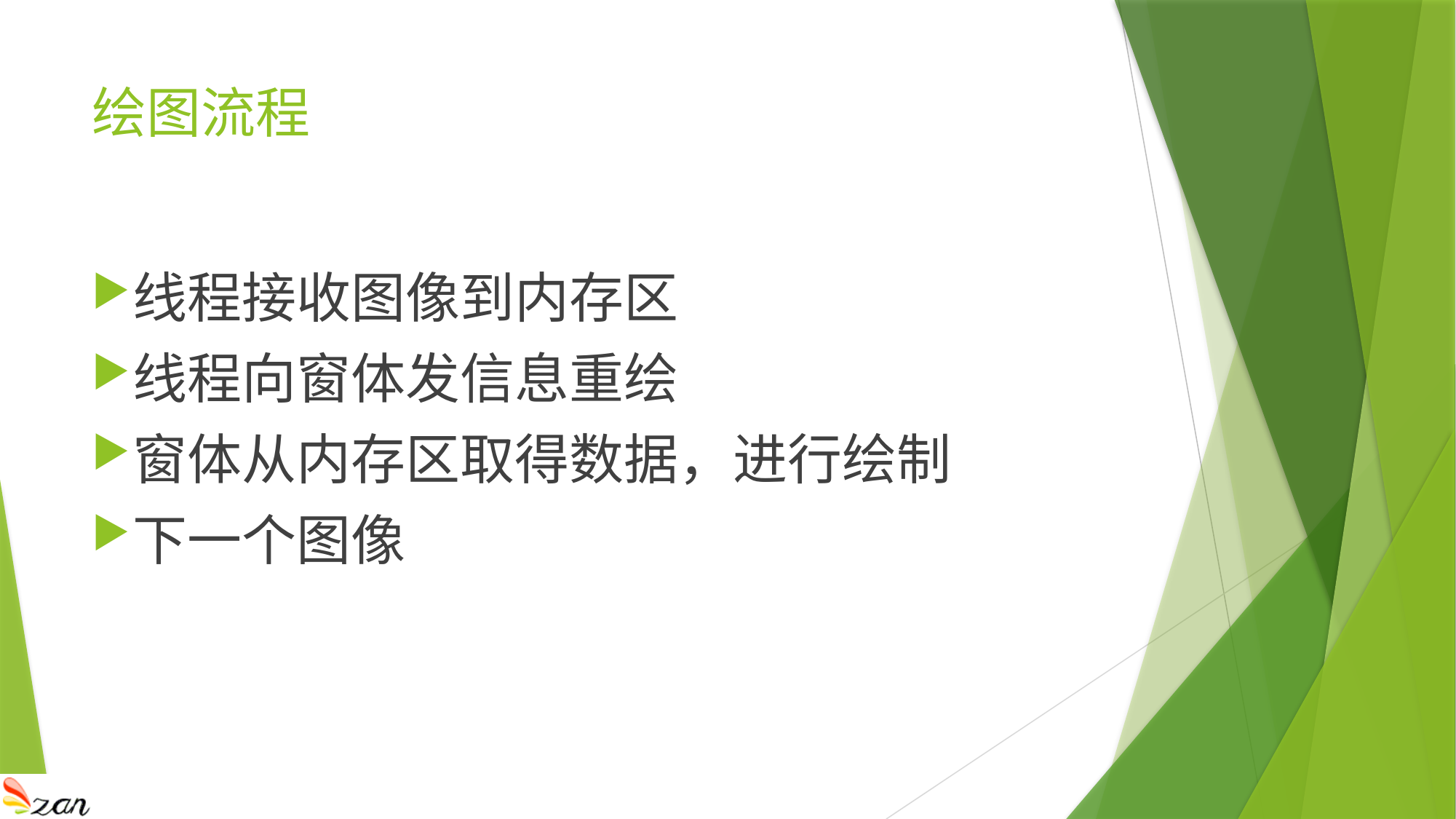

# 绘图流程
线程接收图像到内存区
线程向窗体发信息重绘
窗体从内存区取得数据，进行绘制
下一个图像